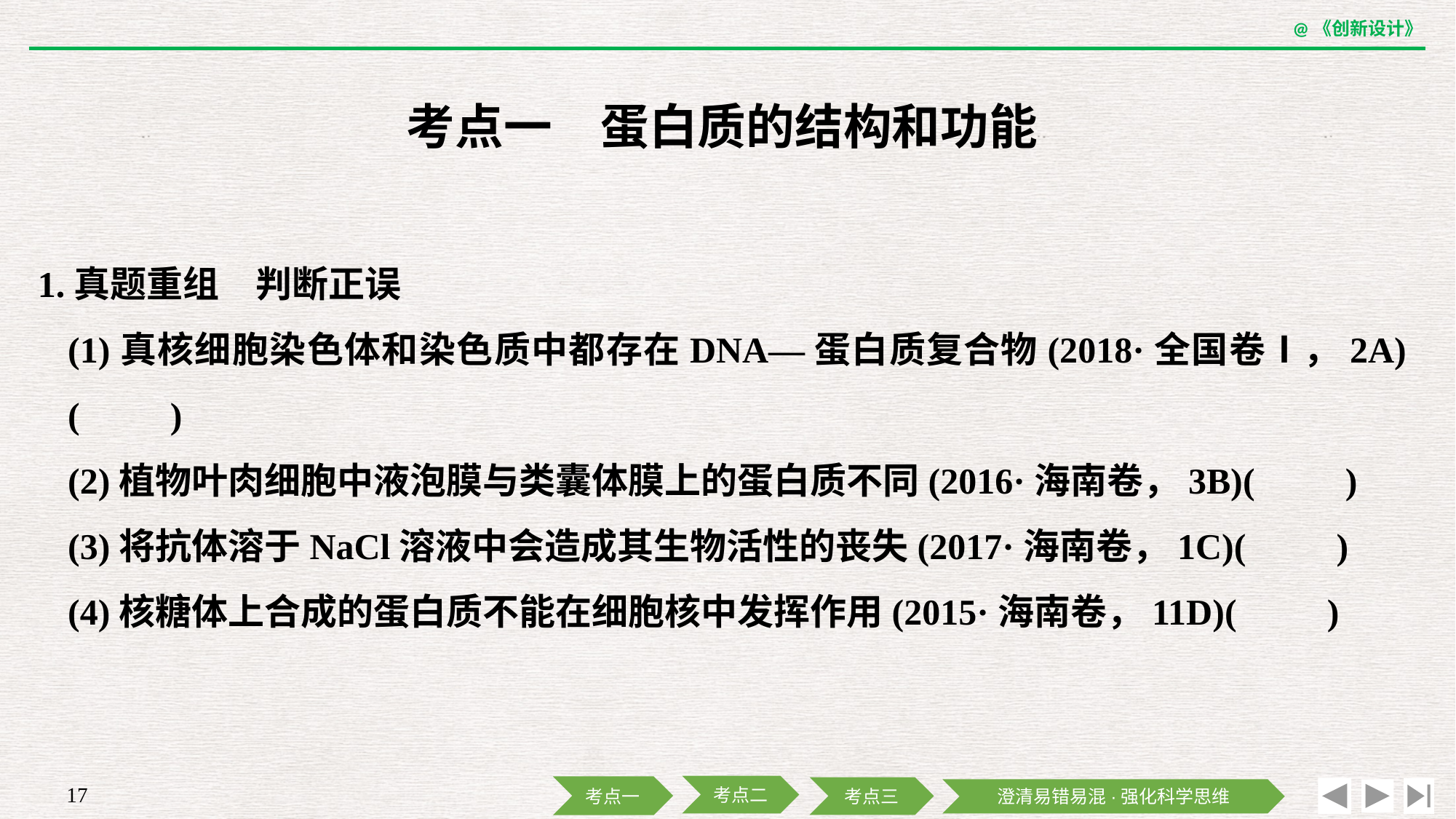

考点一　蛋白质的结构和功能
1.真题重组　判断正误
	(1)真核细胞染色体和染色质中都存在DNA—蛋白质复合物(2018·全国卷Ⅰ，2A)(　　)
	(2)植物叶肉细胞中液泡膜与类囊体膜上的蛋白质不同(2016·海南卷，3B)(　　)
	(3)将抗体溶于NaCl溶液中会造成其生物活性的丧失(2017·海南卷，1C)(　　)
	(4)核糖体上合成的蛋白质不能在细胞核中发挥作用(2015·海南卷，11D)(　　)